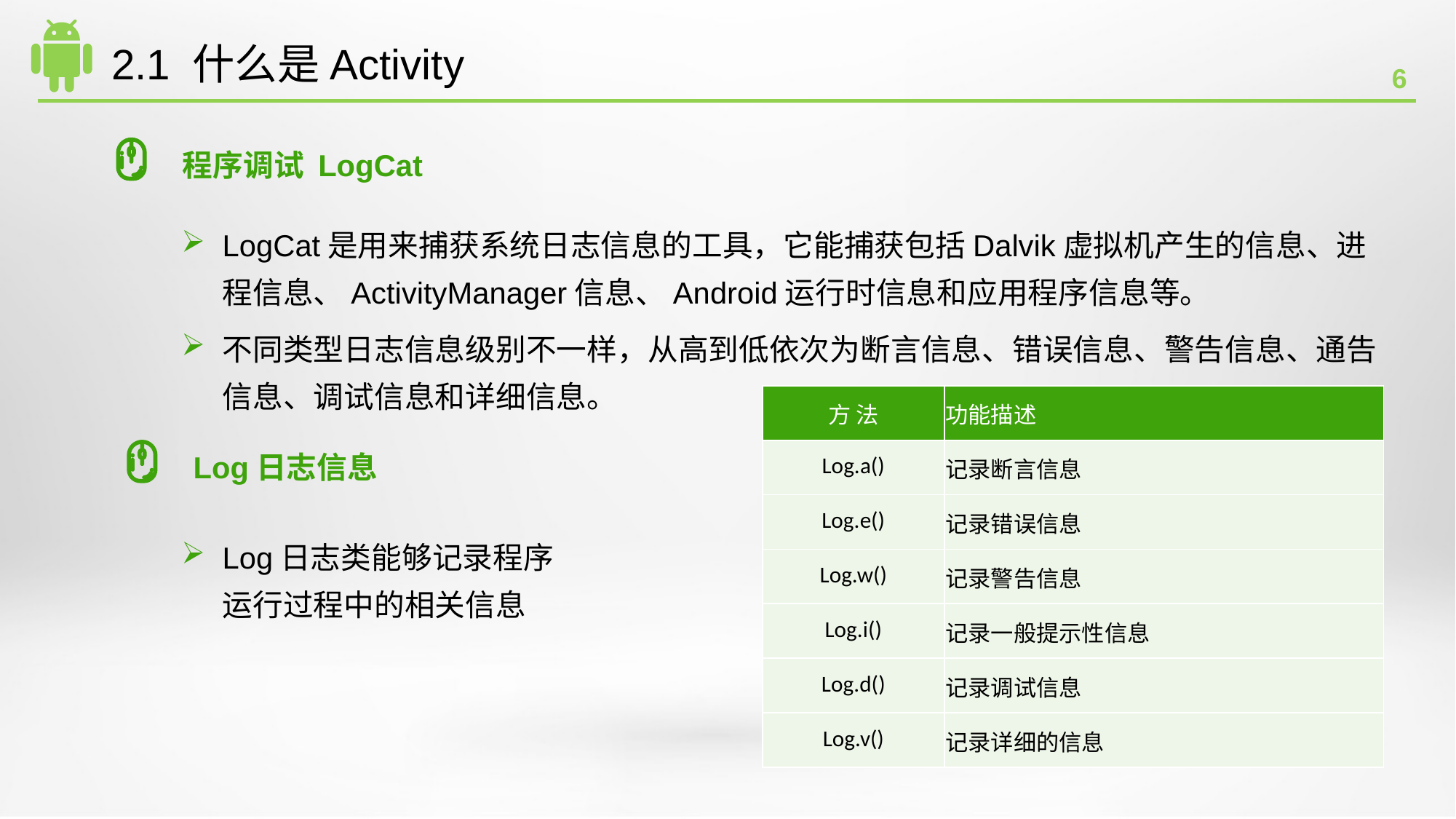

# 2.1 什么是Activity
程序调试 LogCat

LogCat是用来捕获系统日志信息的工具，它能捕获包括Dalvik虚拟机产生的信息、进程信息、ActivityManager信息、Android运行时信息和应用程序信息等。
不同类型日志信息级别不一样，从高到低依次为断言信息、错误信息、警告信息、通告信息、调试信息和详细信息。
| 方 法 | 功能描述 |
| --- | --- |
| Log.a() | 记录断言信息 |
| Log.e() | 记录错误信息 |
| Log.w() | 记录警告信息 |
| Log.i() | 记录一般提示性信息 |
| Log.d() | 记录调试信息 |
| Log.v() | 记录详细的信息 |
Log日志信息

Log日志类能够记录程序运行过程中的相关信息